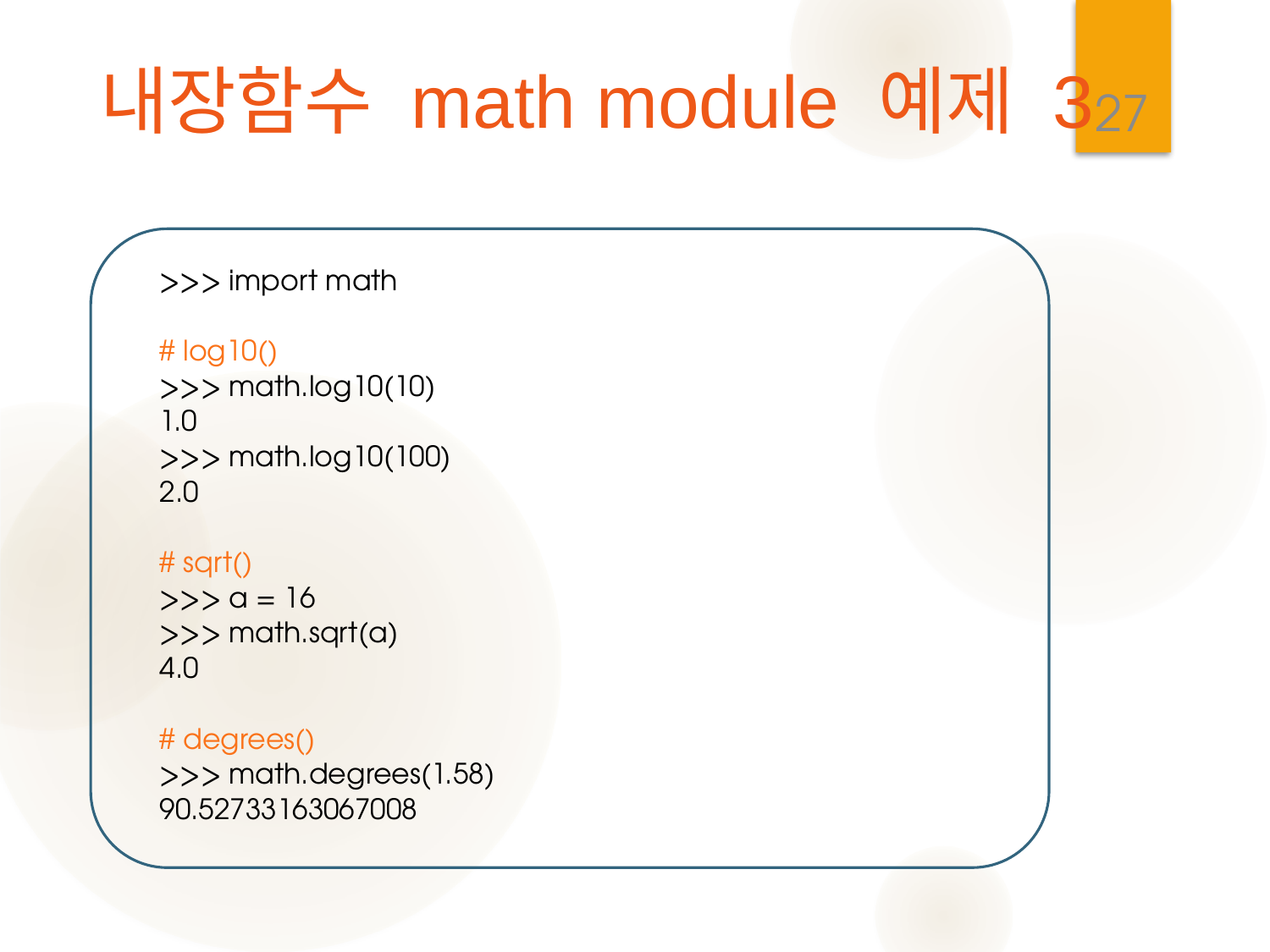

27
# 내장함수 math module 예제 3

>>> import math

# log10()
>>> math.log10(10)
1.0
>>> math.log10(100)
2.0

# sqrt()
>>> a = 16
>>> math.sqrt(a)
4.0

# degrees()
>>> math.degrees(1.58)
90.52733163067008